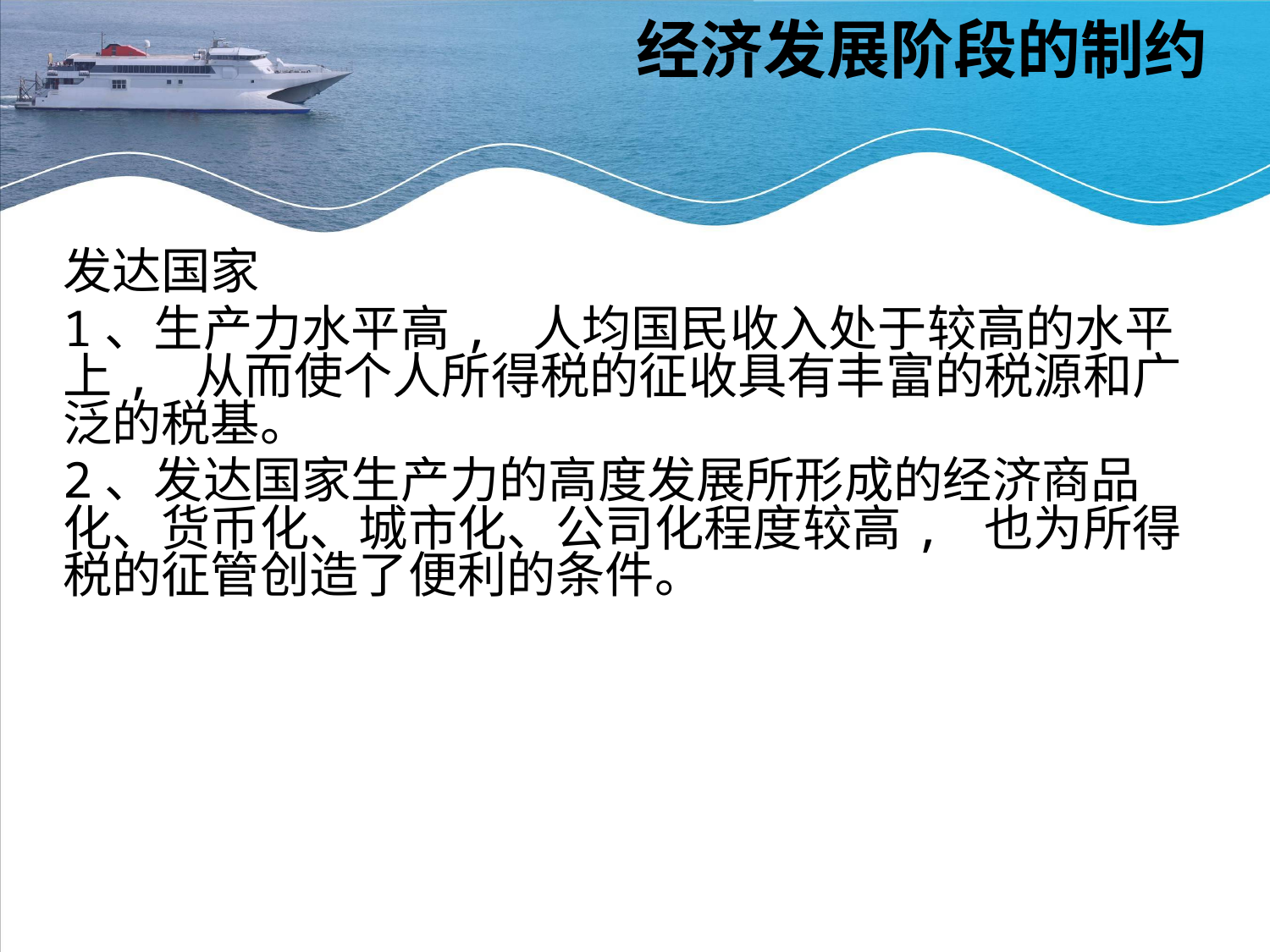

# 经济发展阶段的制约
发达国家
1、生产力水平高, 人均国民收入处于较高的水平上, 从而使个人所得税的征收具有丰富的税源和广泛的税基。
2、发达国家生产力的高度发展所形成的经济商品化、货币化、城市化、公司化程度较高, 也为所得税的征管创造了便利的条件。